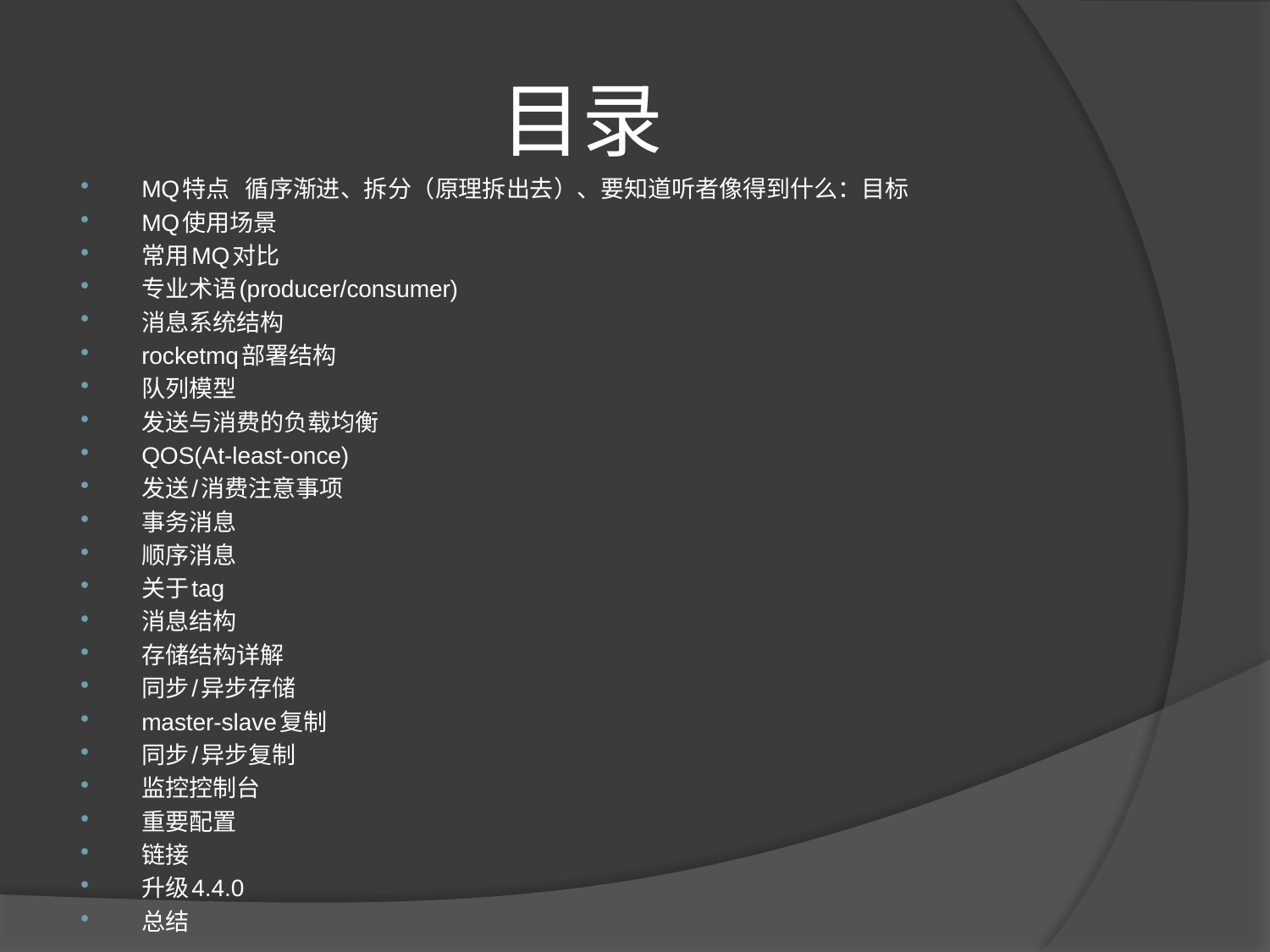

# 目录
MQ特点   循序渐进、拆分（原理拆出去）、要知道听者像得到什么：目标
MQ使用场景
常用MQ对比
专业术语(producer/consumer)
消息系统结构
rocketmq部署结构
队列模型
发送与消费的负载均衡
QOS(At-least-once)
发送/消费注意事项
事务消息
顺序消息
关于tag
消息结构
存储结构详解
同步/异步存储
master-slave复制
同步/异步复制
监控控制台
重要配置
链接
升级4.4.0
总结